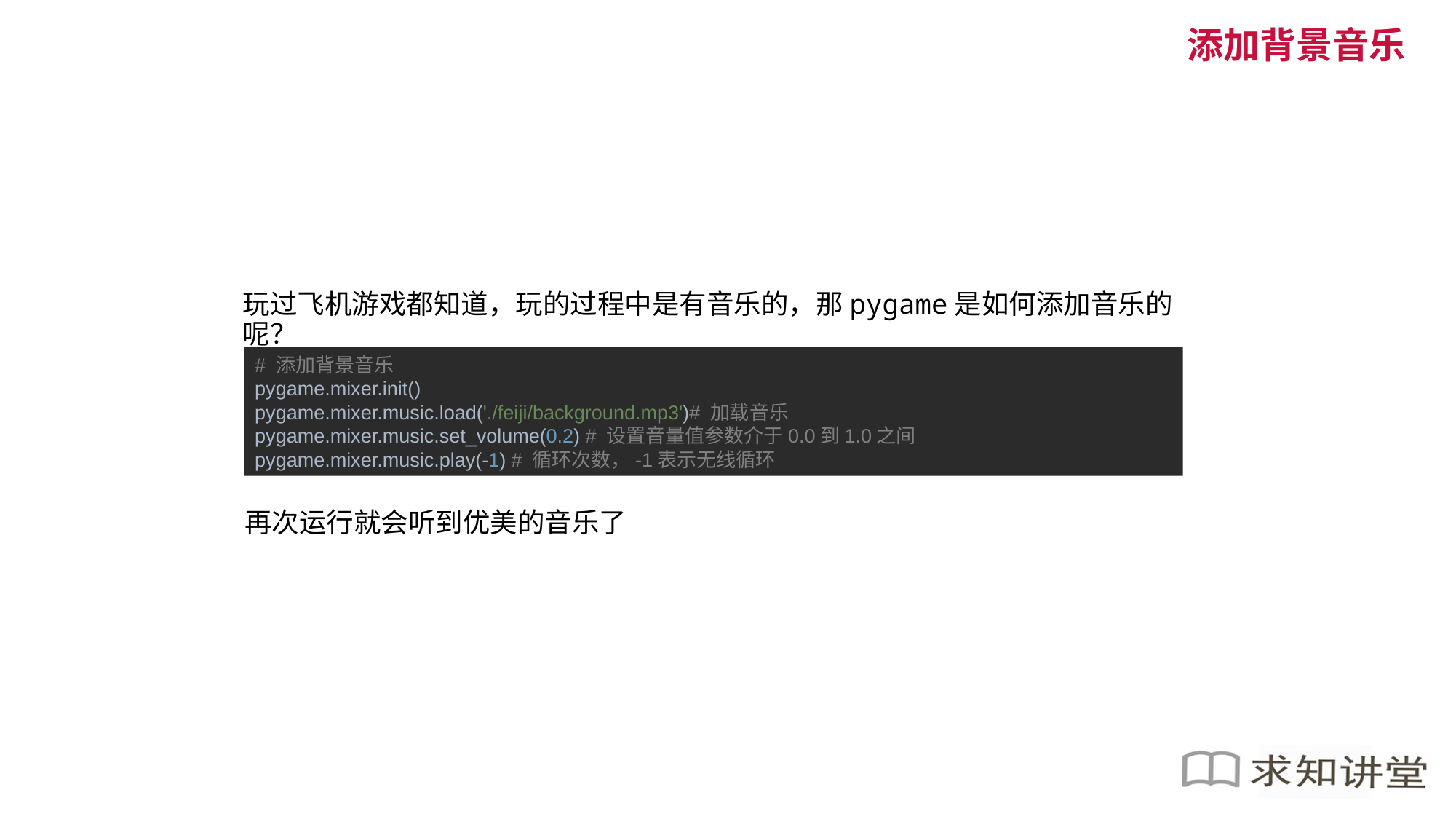

添加背景音乐
玩过飞机游戏都知道，玩的过程中是有音乐的，那pygame是如何添加音乐的呢？
# 添加背景音乐 pygame.mixer.init() pygame.mixer.music.load('./feiji/background.mp3')# 加载音乐 pygame.mixer.music.set_volume(0.2) # 设置音量值参数介于0.0到1.0之间 pygame.mixer.music.play(-1) # 循环次数，-1表示无线循环
再次运行就会听到优美的音乐了